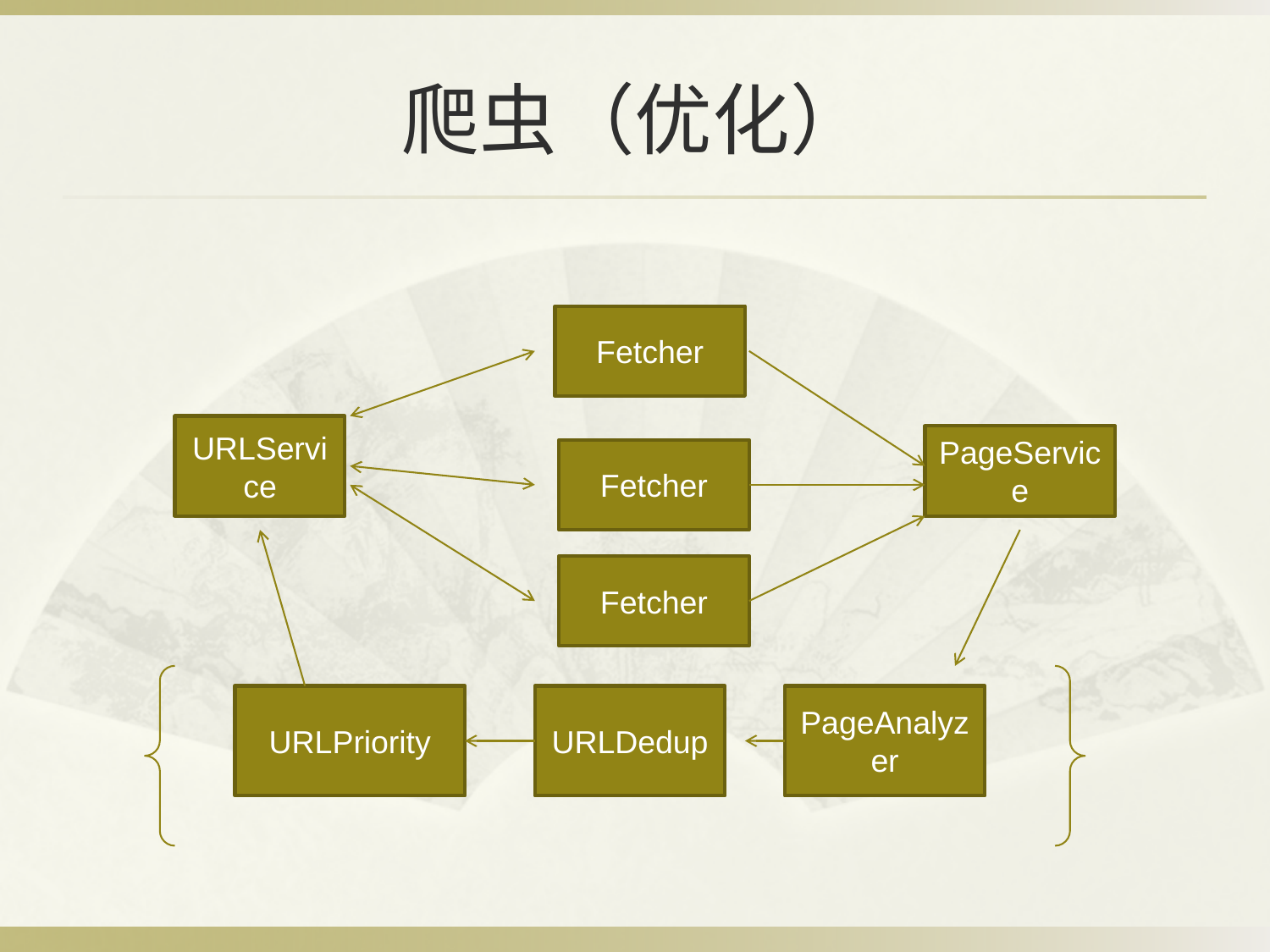

# 爬虫（优化）

Fetcher
URLService
PageService
Fetcher
Fetcher

URLPriority
URLDedup
PageAnalyzer